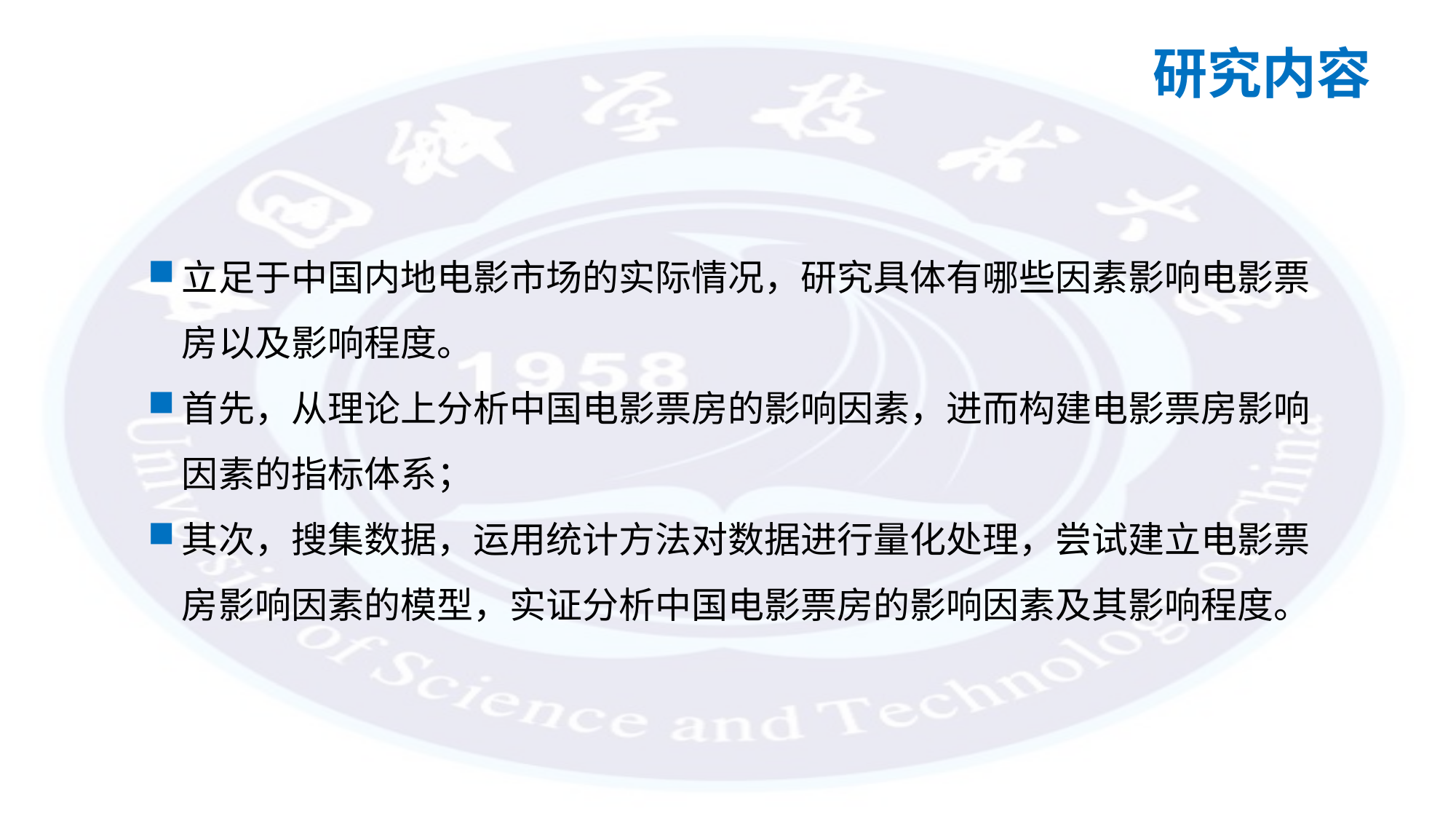

研究内容
立足于中国内地电影市场的实际情况，研究具体有哪些因素影响电影票房以及影响程度。
首先，从理论上分析中国电影票房的影响因素，进而构建电影票房影响因素的指标体系；
其次，搜集数据，运用统计方法对数据进行量化处理，尝试建立电影票房影响因素的模型，实证分析中国电影票房的影响因素及其影响程度。